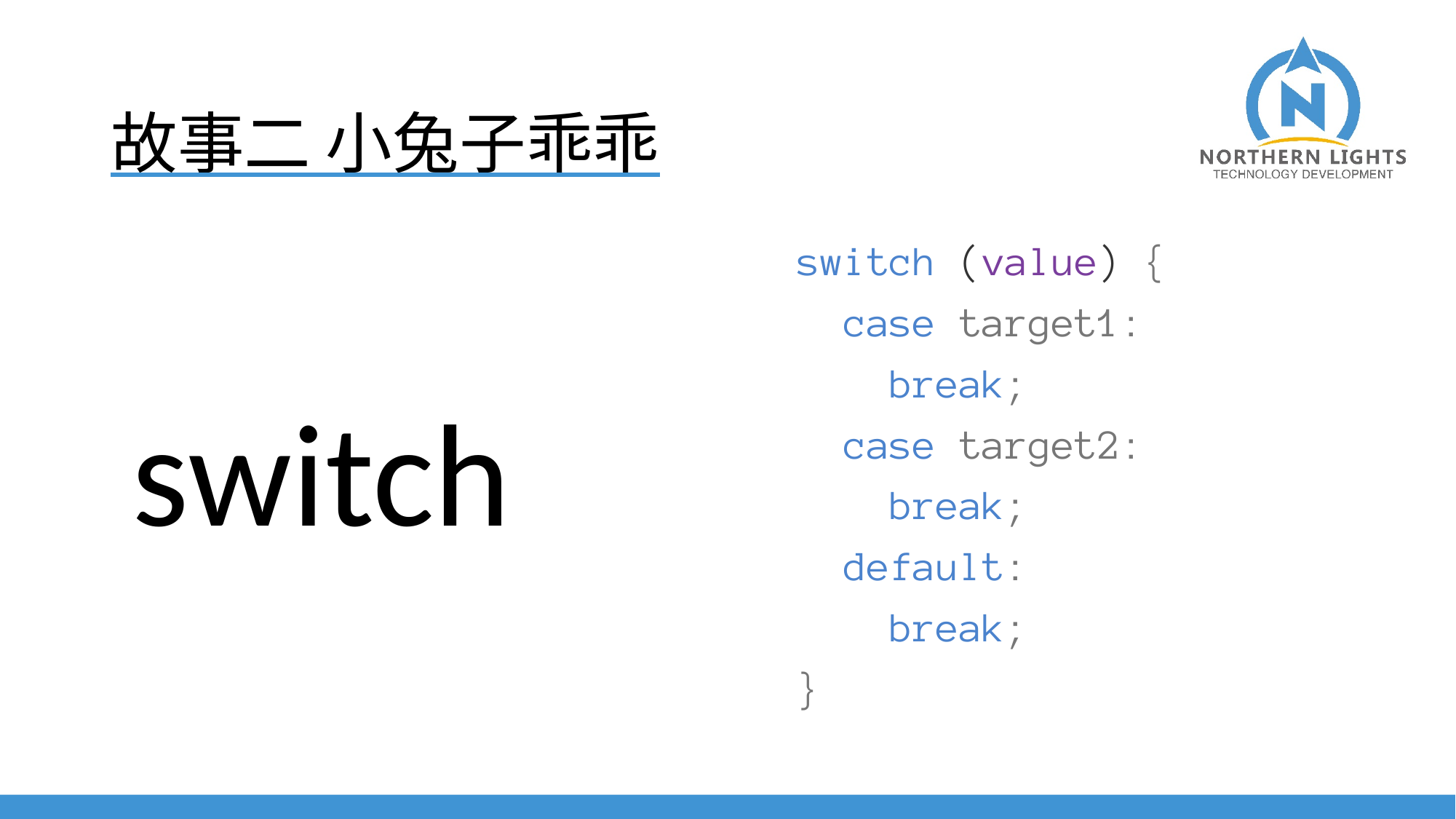

# 故事二 小兔子乖乖
switch (value) {
  case target1:
    break;
  case target2:
    break;
  default:
    break;
}

switch